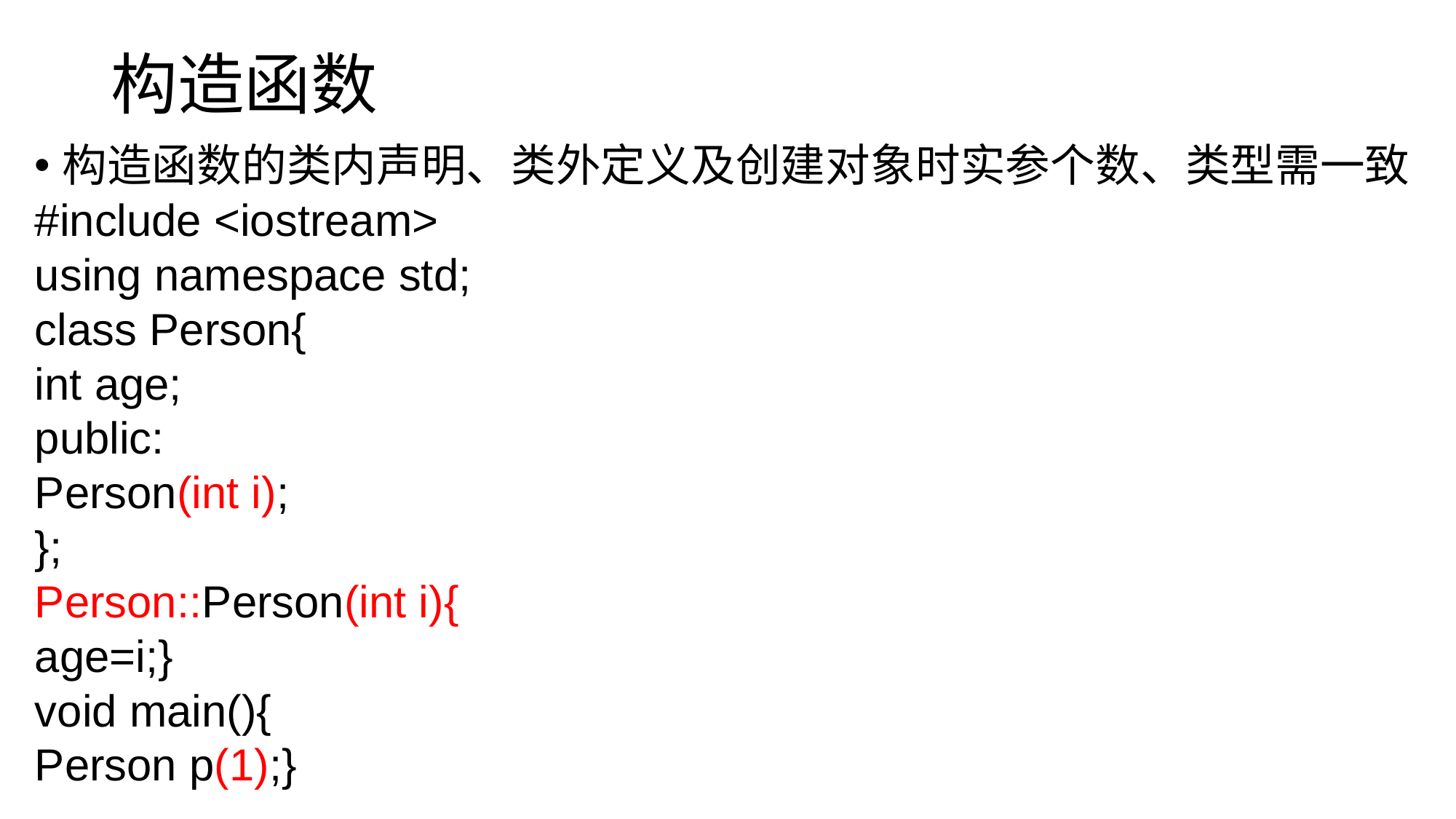

# 构造函数
构造函数的类内声明、类外定义及创建对象时实参个数、类型需一致
#include <iostream>
using namespace std;
class Person{
int age;
public:
Person(int i);
};
Person::Person(int i){
age=i;}
void main(){
Person p(1);}